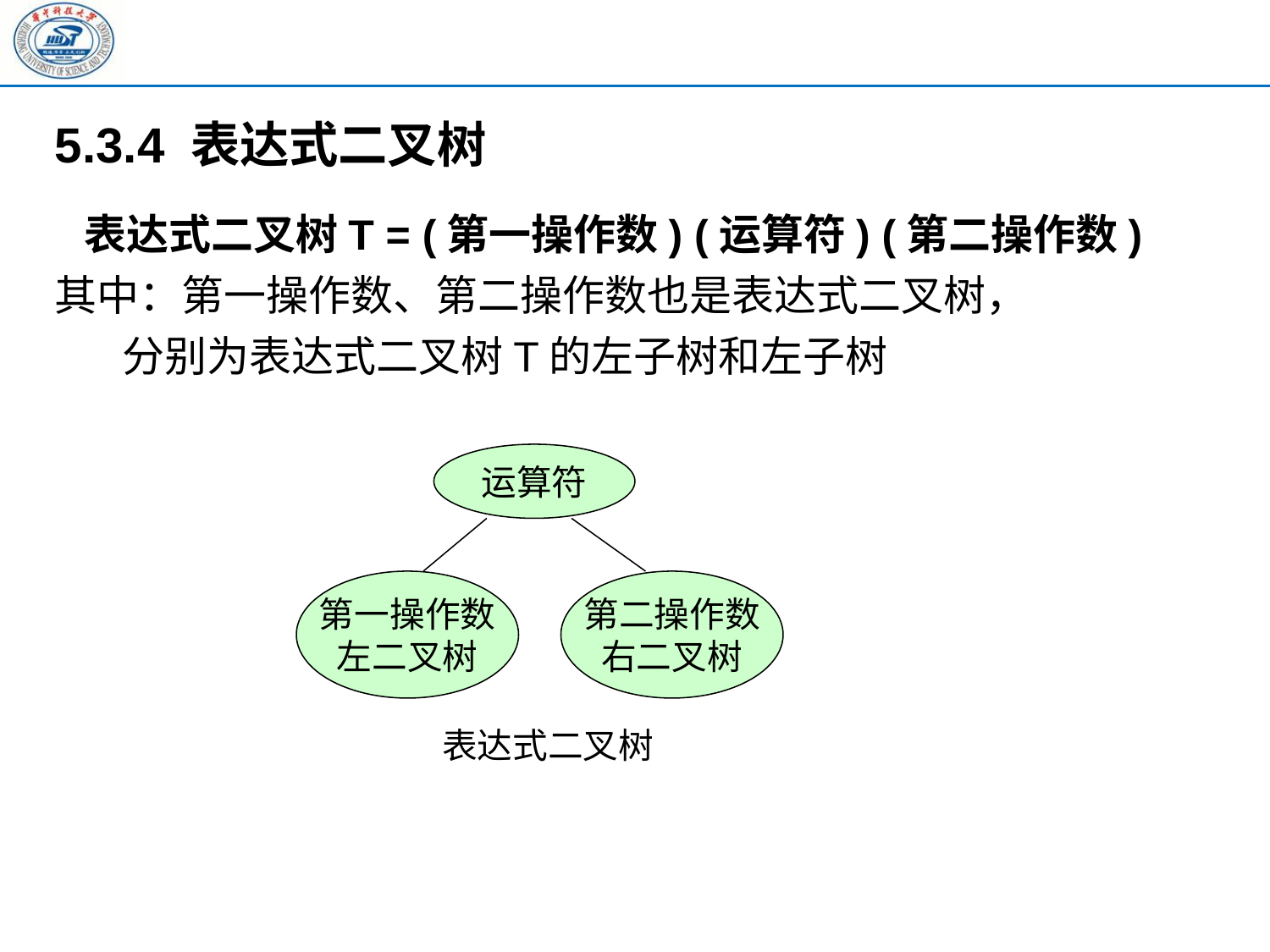

5.3.4 表达式二叉树

  表达式二叉树T = (第一操作数) (运算符) (第二操作数)
其中：第一操作数、第二操作数也是表达式二叉树，
      分别为表达式二叉树T的左子树和左子树
运算符

第一操作数
左二叉树
第二操作数
右二叉树
表达式二叉树